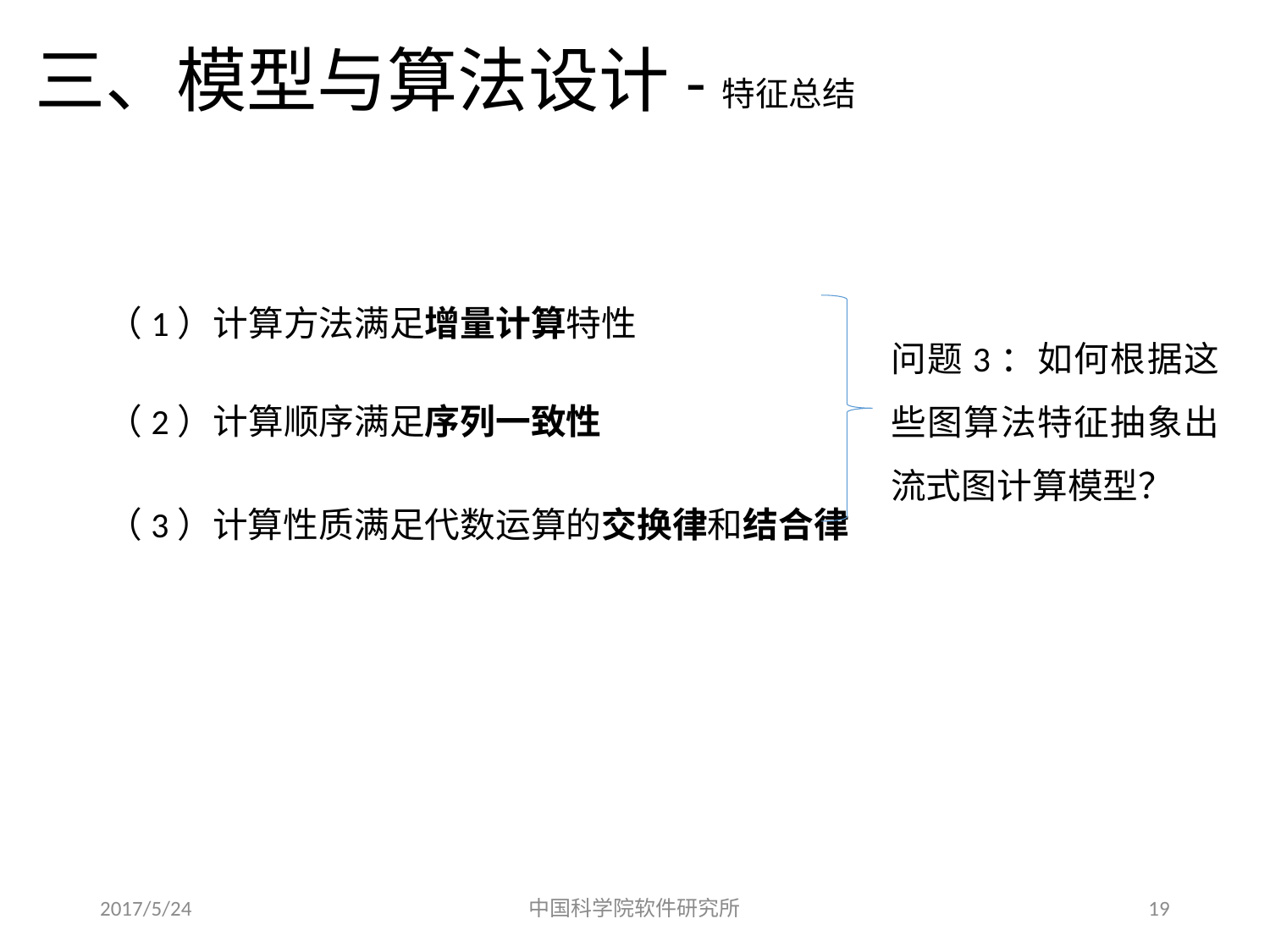

三、模型与算法设计-特征总结
（1）计算方法满足增量计算特性

问题3：如何根据这些图算法特征抽象出流式图计算模型？
（2）计算顺序满足序列一致性
（3）计算性质满足代数运算的交换律和结合律
2017/5/24
中国科学院软件研究所
19